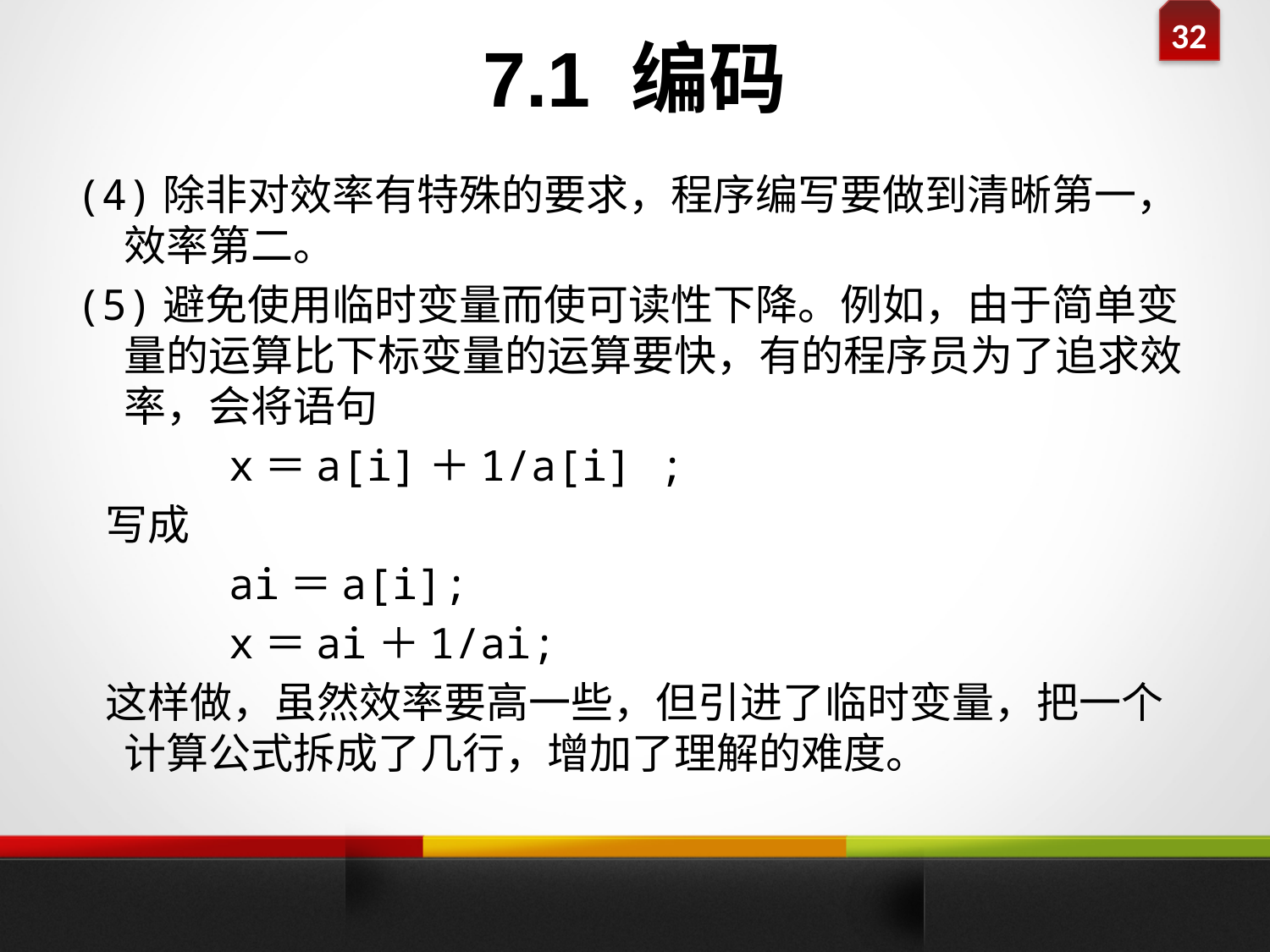

7.1 编码
#
(4)除非对效率有特殊的要求，程序编写要做到清晰第一，效率第二。
(5)避免使用临时变量而使可读性下降。例如，由于简单变量的运算比下标变量的运算要快，有的程序员为了追求效率，会将语句
      x＝a[i]＋1/a[i] ;
  写成
      ai＝a[i];
      x＝ai＋1/ai;
  这样做，虽然效率要高一些，但引进了临时变量，把一个计算公式拆成了几行，增加了理解的难度。